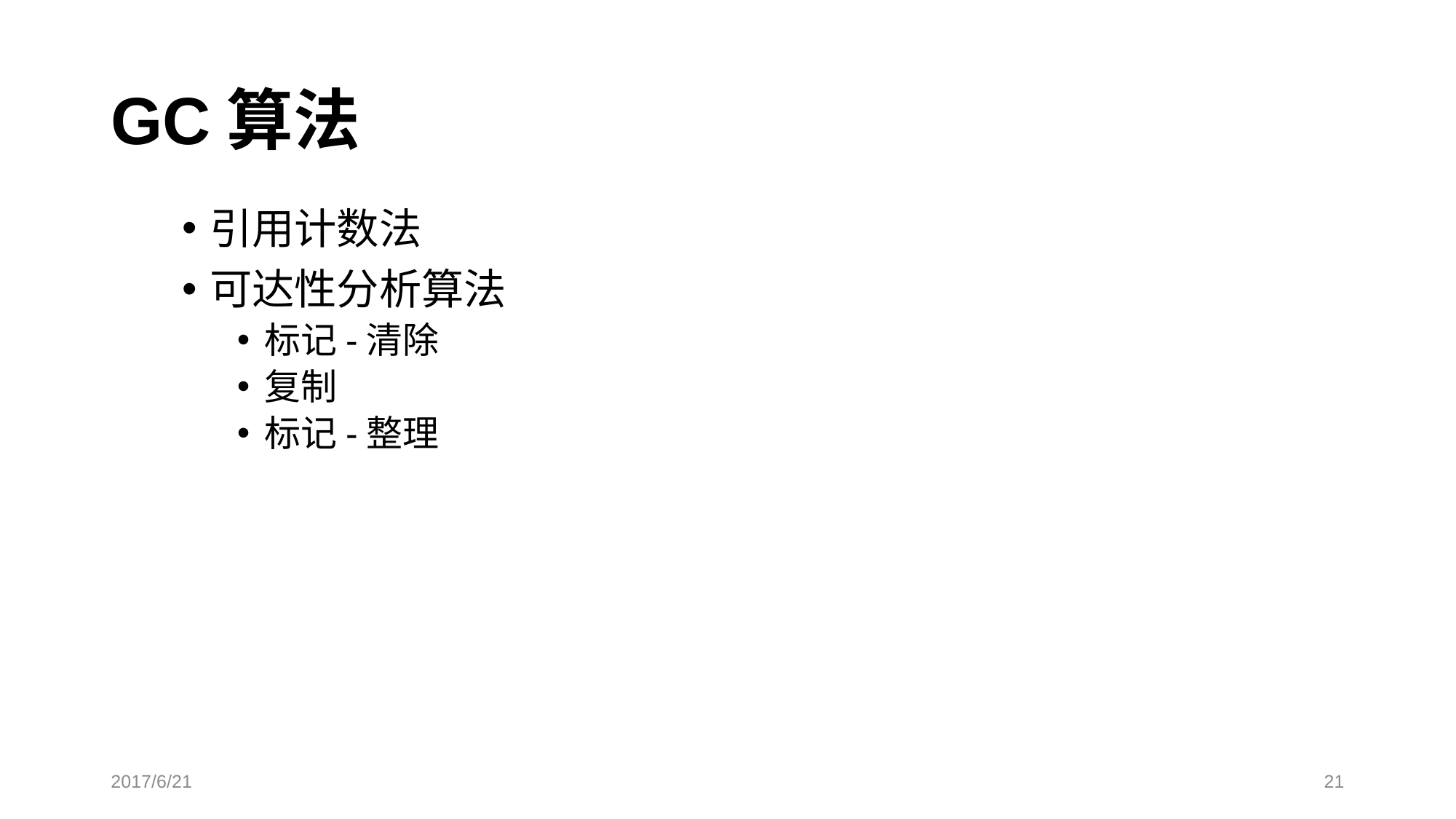

# GC算法
引用计数法
可达性分析算法
标记-清除
复制
标记-整理
2017/6/21
21